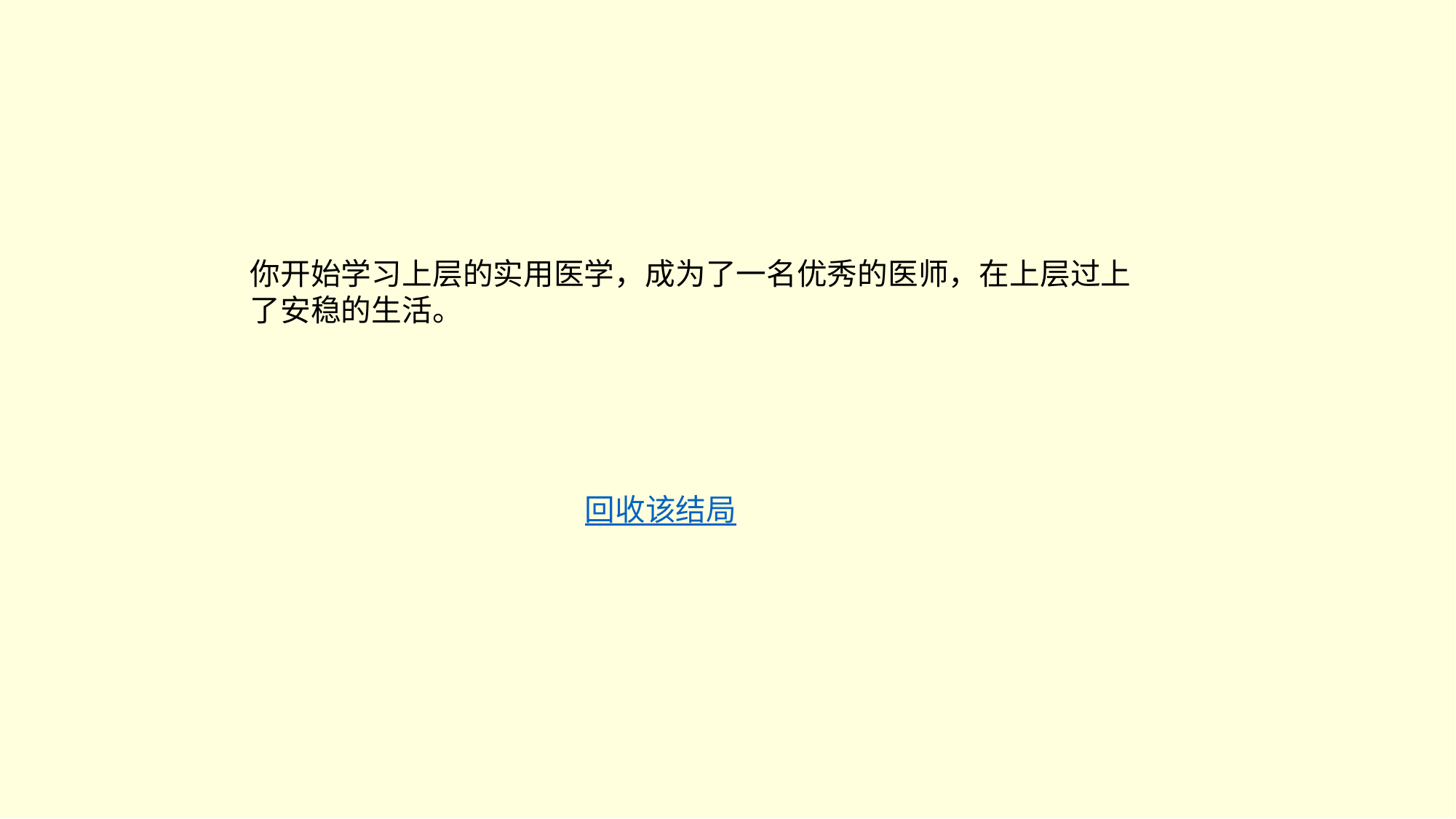

你开始学习上层的实用医学，成为了一名优秀的医师，在上层过上了安稳的生活。
回收该结局